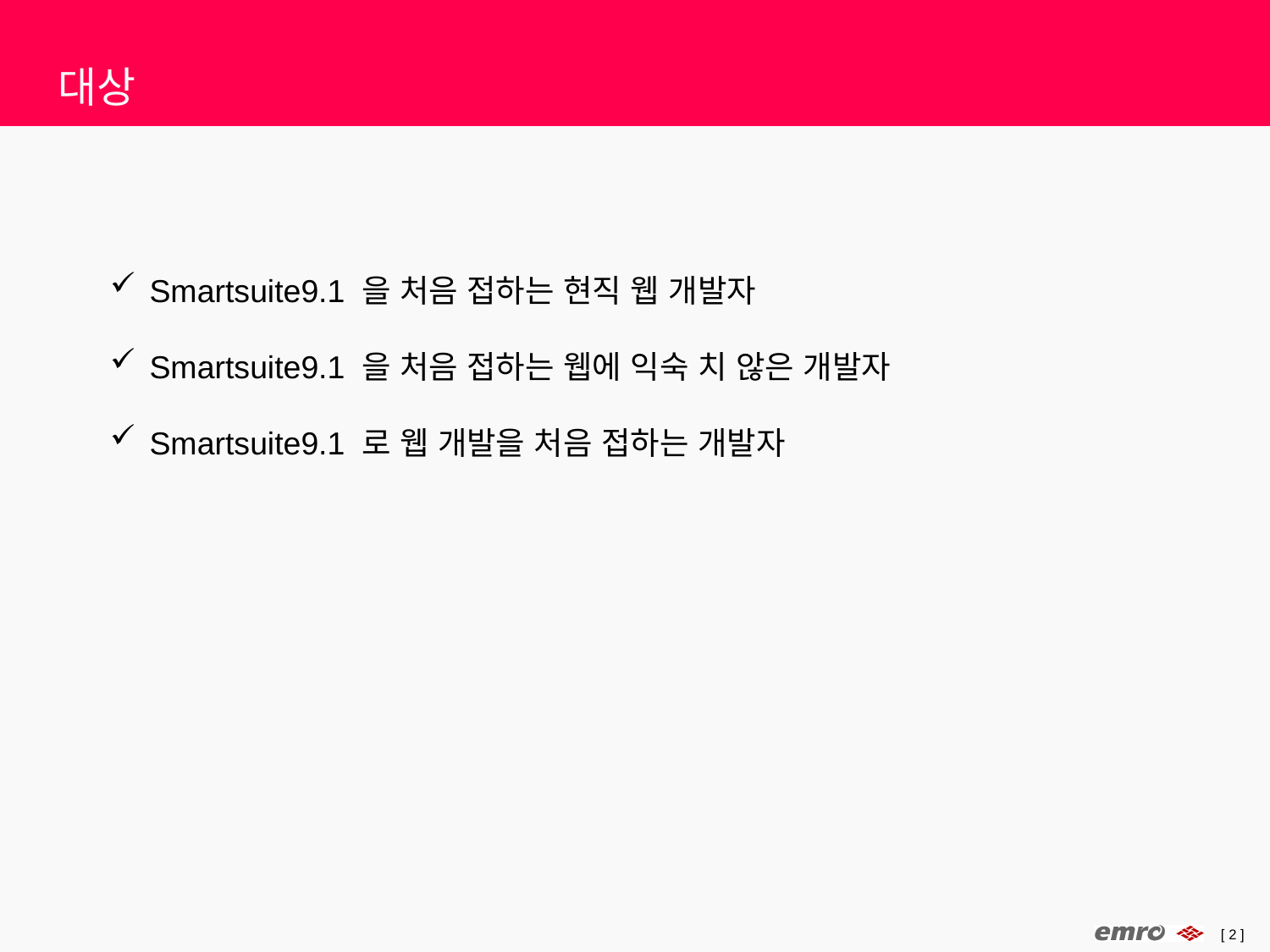

대상
Smartsuite9.1 을 처음 접하는 현직 웹 개발자
Smartsuite9.1 을 처음 접하는 웹에 익숙 치 않은 개발자
Smartsuite9.1 로 웹 개발을 처음 접하는 개발자